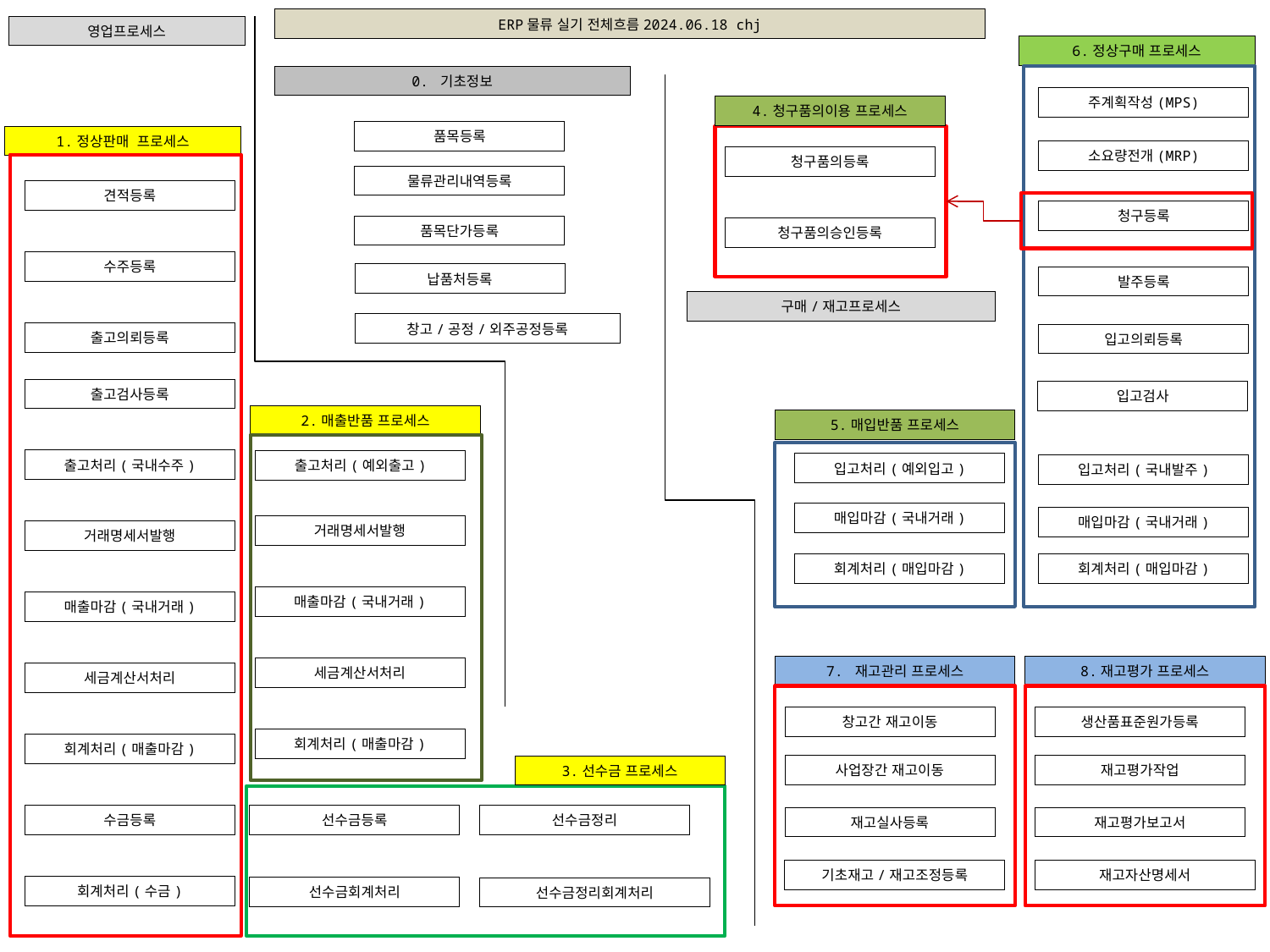

ERP물류 실기 전체흐름2024.06.18 chj
영업프로세스
6.정상구매 프로세스

0. 기초정보
주계획작성(MPS)
4.청구품의이용 프로세스
품목등록

1.정상판매  프로세스
소요량전개(MRP)
청구품의등록

물류관리내역등록
견적등록

청구등록
품목단가등록
청구품의승인등록
수주등록
납품처등록
발주등록
구매/재고프로세스
창고/공정/외주공정등록
출고의뢰등록
입고의뢰등록
출고검사등록
입고검사
2.매출반품 프로세스
5.매입반품 프로세스

출고처리(국내수주)
출고처리(예외출고)
입고처리(예외입고)
입고처리(국내발주)
매입마감(국내거래)
매입마감(국내거래)
거래명세서발행
거래명세서발행
회계처리(매입마감)
회계처리(매입마감)
매출마감(국내거래)
매출마감(국내거래)
7. 재고관리 프로세스
8.재고평가 프로세스
세금계산서처리
세금계산서처리

창고간 재고이동
생산품표준원가등록
회계처리(매출마감)
회계처리(매출마감)
사업장간 재고이동
재고평가작업
3.선수금 프로세스

수금등록
선수금등록
선수금정리
재고실사등록
재고평가보고서
기초재고/재고조정등록
재고자산명세서
회계처리(수금)
선수금회계처리
선수금정리회계처리